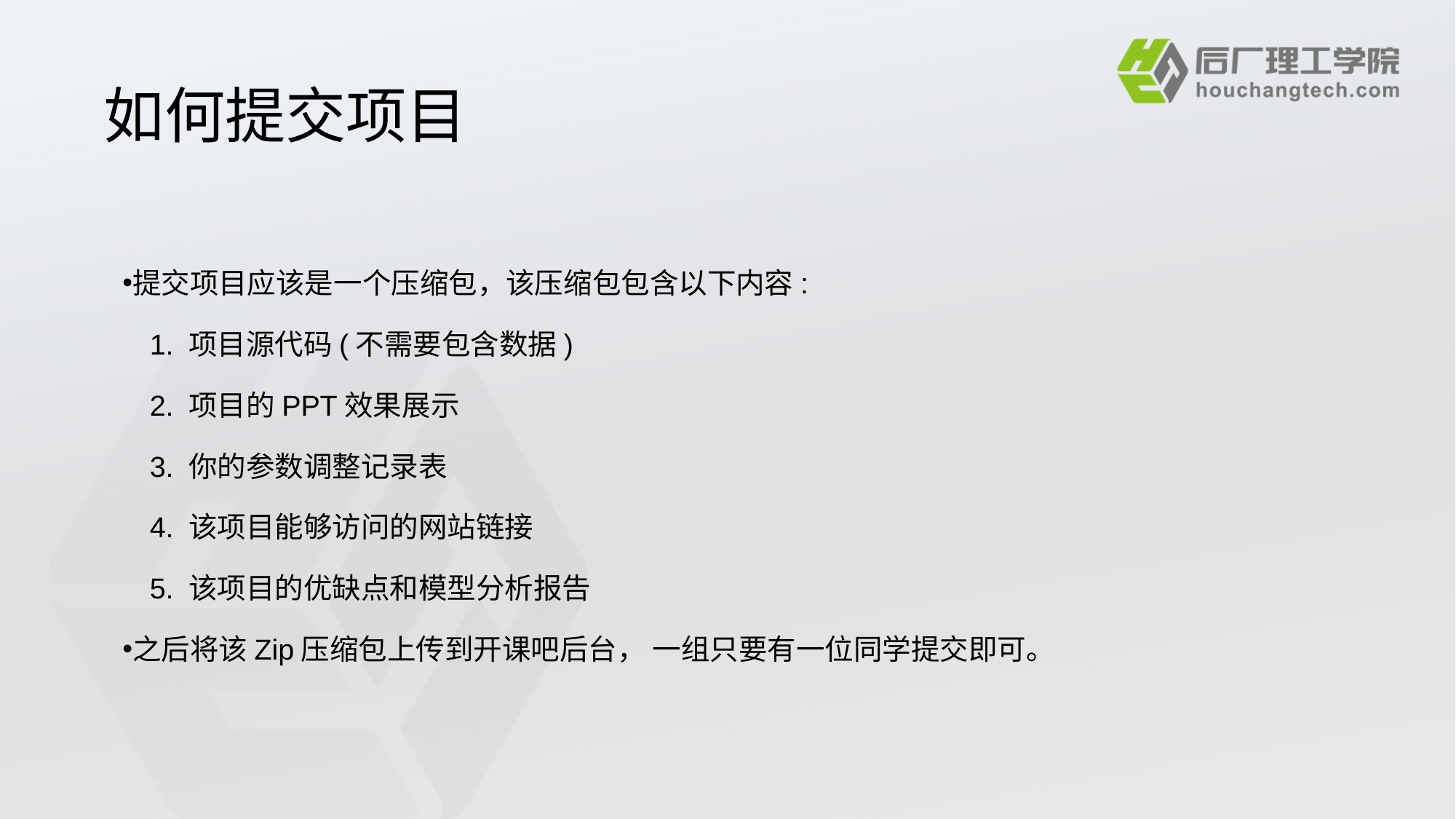

如何提交项目
提交项目应该是一个压缩包，该压缩包包含以下内容:
1. 项目源代码(不需要包含数据)
2. 项目的PPT效果展示
3. 你的参数调整记录表
4. 该项目能够访问的网站链接
5. 该项目的优缺点和模型分析报告
之后将该Zip压缩包上传到开课吧后台， 一组只要有一位同学提交即可。